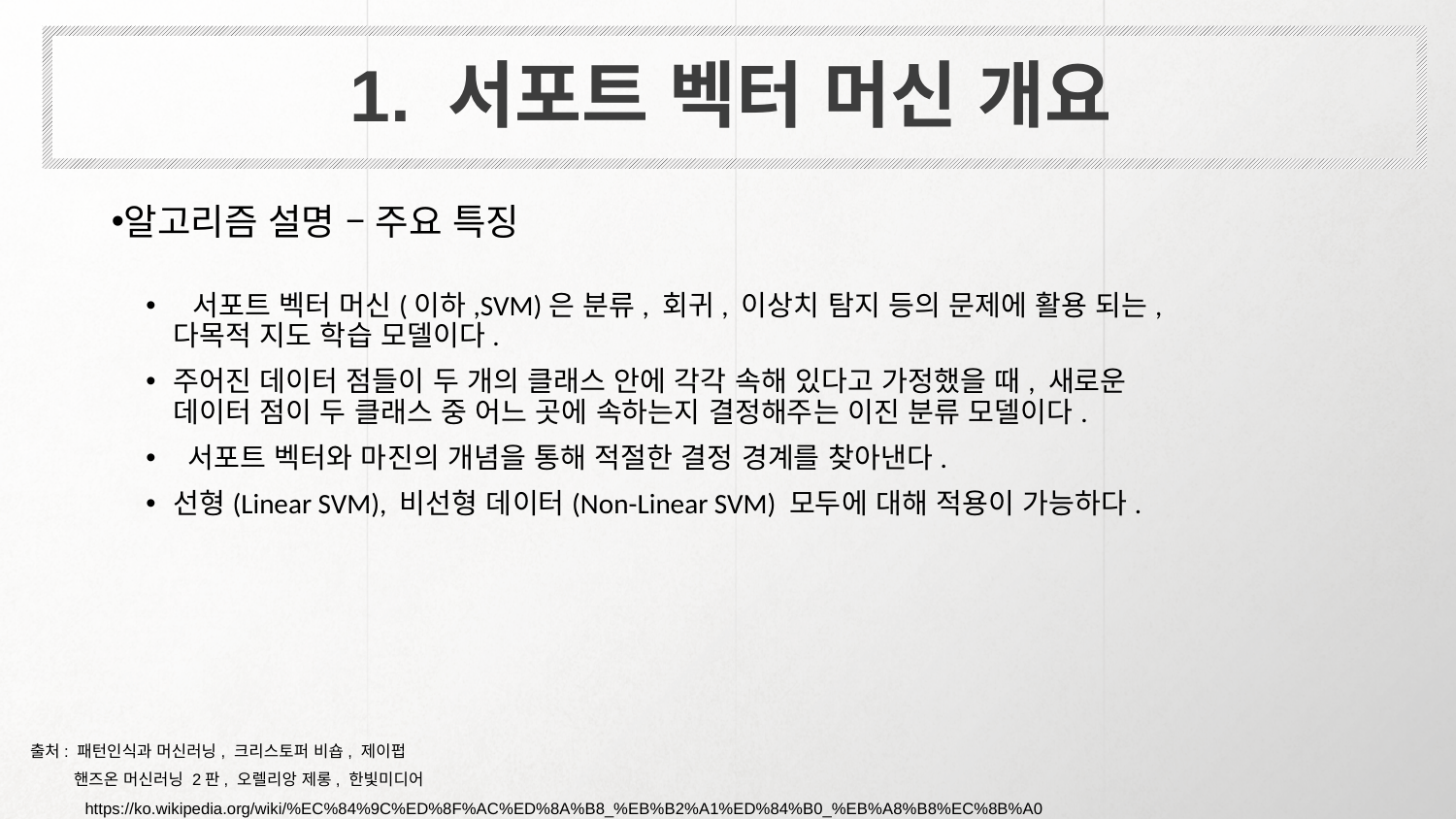

1. 서포트 벡터 머신 개요
알고리즘 설명 – 주요 특징

  서포트 벡터 머신(이하,SVM)은 분류, 회귀, 이상치 탐지 등의 문제에 활용 되는, 다목적 지도 학습 모델이다.
주어진 데이터 점들이 두 개의 클래스 안에 각각 속해 있다고 가정했을 때, 새로운 데이터 점이 두 클래스 중 어느 곳에 속하는지 결정해주는 이진 분류 모델이다.
 서포트 벡터와 마진의 개념을 통해 적절한 결정 경계를 찾아낸다.
선형(Linear SVM), 비선형 데이터(Non-Linear SVM) 모두에 대해 적용이 가능하다.

출처: 패턴인식과 머신러닝, 크리스토퍼 비숍, 제이펍
         핸즈온 머신러닝 2판, 오렐리앙 제롱, 한빛미디어
https://ko.wikipedia.org/wiki/%EC%84%9C%ED%8F%AC%ED%8A%B8_%EB%B2%A1%ED%84%B0_%EB%A8%B8%EC%8B%A0